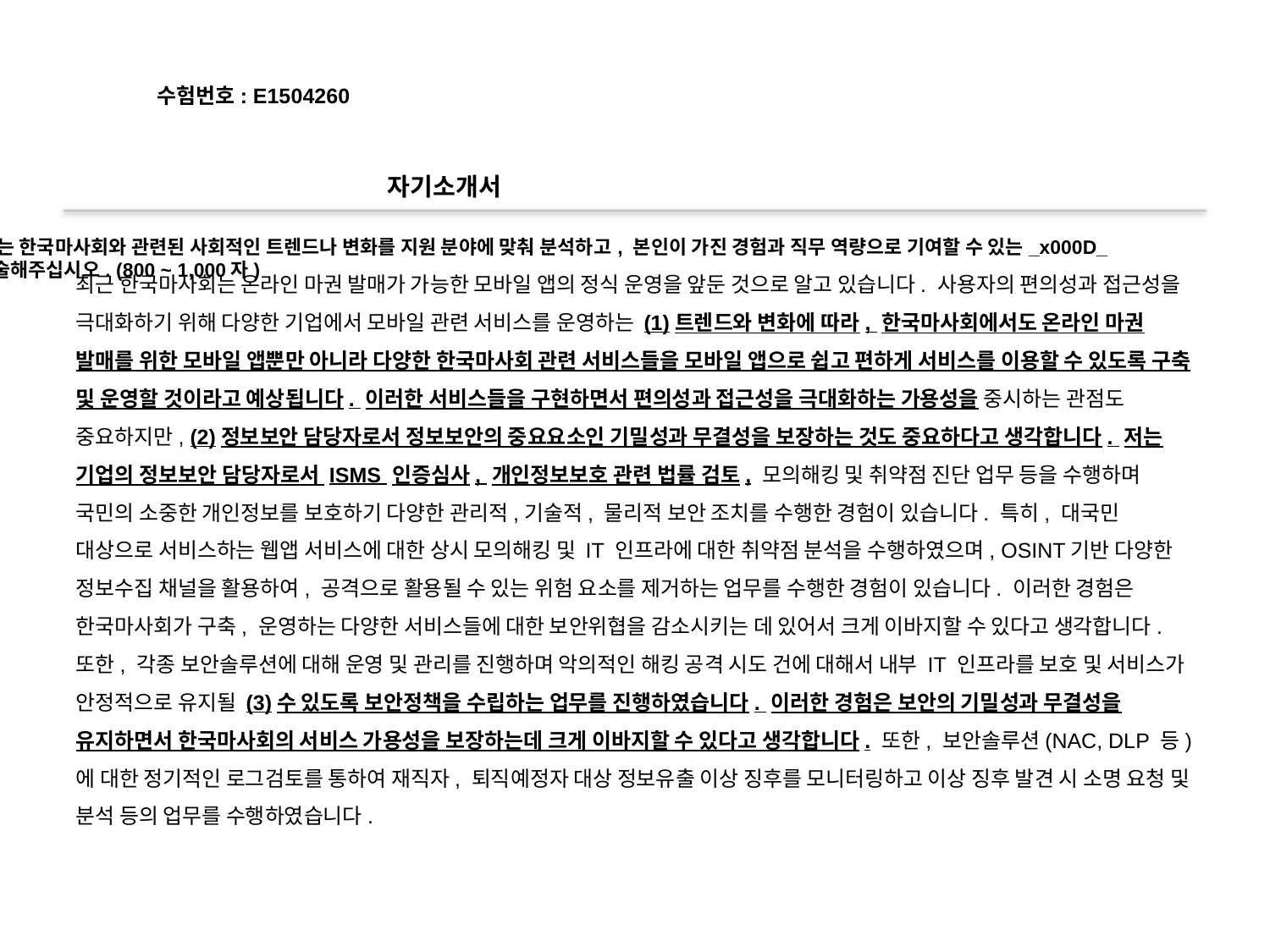

수험번호: E1504260
#

자기소개서

본인이 최근 관심을 갖고 있는 한국마사회와 관련된 사회적인 트렌드나 변화를 지원 분야에 맞춰 분석하고, 본인이 가진 경험과 직무 역량으로 기여할 수 있는_x000D_
바가 무엇인지 자세하게 기술해주십시오. (800 ~ 1,000자)

최근 한국마사회는 온라인 마권 발매가 가능한 모바일 앱의 정식 운영을 앞둔 것으로 알고 있습니다. 사용자의 편의성과 접근성을 극대화하기 위해 다양한 기업에서 모바일 관련 서비스를 운영하는 (1)트렌드와 변화에 따라, 한국마사회에서도 온라인 마권 발매를 위한 모바일 앱뿐만 아니라 다양한 한국마사회 관련 서비스들을 모바일 앱으로 쉽고 편하게 서비스를 이용할 수 있도록 구축 및 운영할 것이라고 예상됩니다. 이러한 서비스들을 구현하면서 편의성과 접근성을 극대화하는 가용성을 중시하는 관점도 중요하지만, (2)정보보안 담당자로서 정보보안의 중요요소인 기밀성과 무결성을 보장하는 것도 중요하다고 생각합니다. 저는 기업의 정보보안 담당자로서 ISMS 인증심사, 개인정보보호 관련 법률 검토, 모의해킹 및 취약점 진단 업무 등을 수행하며 국민의 소중한 개인정보를 보호하기 다양한 관리적,기술적, 물리적 보안 조치를 수행한 경험이 있습니다. 특히, 대국민 대상으로 서비스하는 웹앱 서비스에 대한 상시 모의해킹 및 IT 인프라에 대한 취약점 분석을 수행하였으며, OSINT기반 다양한 정보수집 채널을 활용하여, 공격으로 활용될 수 있는 위험 요소를 제거하는 업무를 수행한 경험이 있습니다. 이러한 경험은 한국마사회가 구축, 운영하는 다양한 서비스들에 대한 보안위협을 감소시키는 데 있어서 크게 이바지할 수 있다고 생각합니다. 또한, 각종 보안솔루션에 대해 운영 및 관리를 진행하며 악의적인 해킹 공격 시도 건에 대해서 내부 IT 인프라를 보호 및 서비스가 안정적으로 유지될 (3)수 있도록 보안정책을 수립하는 업무를 진행하였습니다. 이러한 경험은 보안의 기밀성과 무결성을 유지하면서 한국마사회의 서비스 가용성을 보장하는데 크게 이바지할 수 있다고 생각합니다. 또한, 보안솔루션(NAC, DLP 등)에 대한 정기적인 로그검토를 통하여 재직자, 퇴직예정자 대상 정보유출 이상 징후를 모니터링하고 이상 징후 발견 시 소명 요청 및 분석 등의 업무를 수행하였습니다.

자기소개서 기반 면접 질문 제안

(1) 한국마사회에서 운영할 모바일 앱 서비스의 구체적인 보안 조치 방안은 무엇인가요?
(2) 대국민 웹앱 서비스의 모의해킹 경험에서 어떠한 보안위협을 발견했나요?
(3) 보안솔루션 로그 검토 시 정보유출 이상 징후를 어떻게 판별했나요?